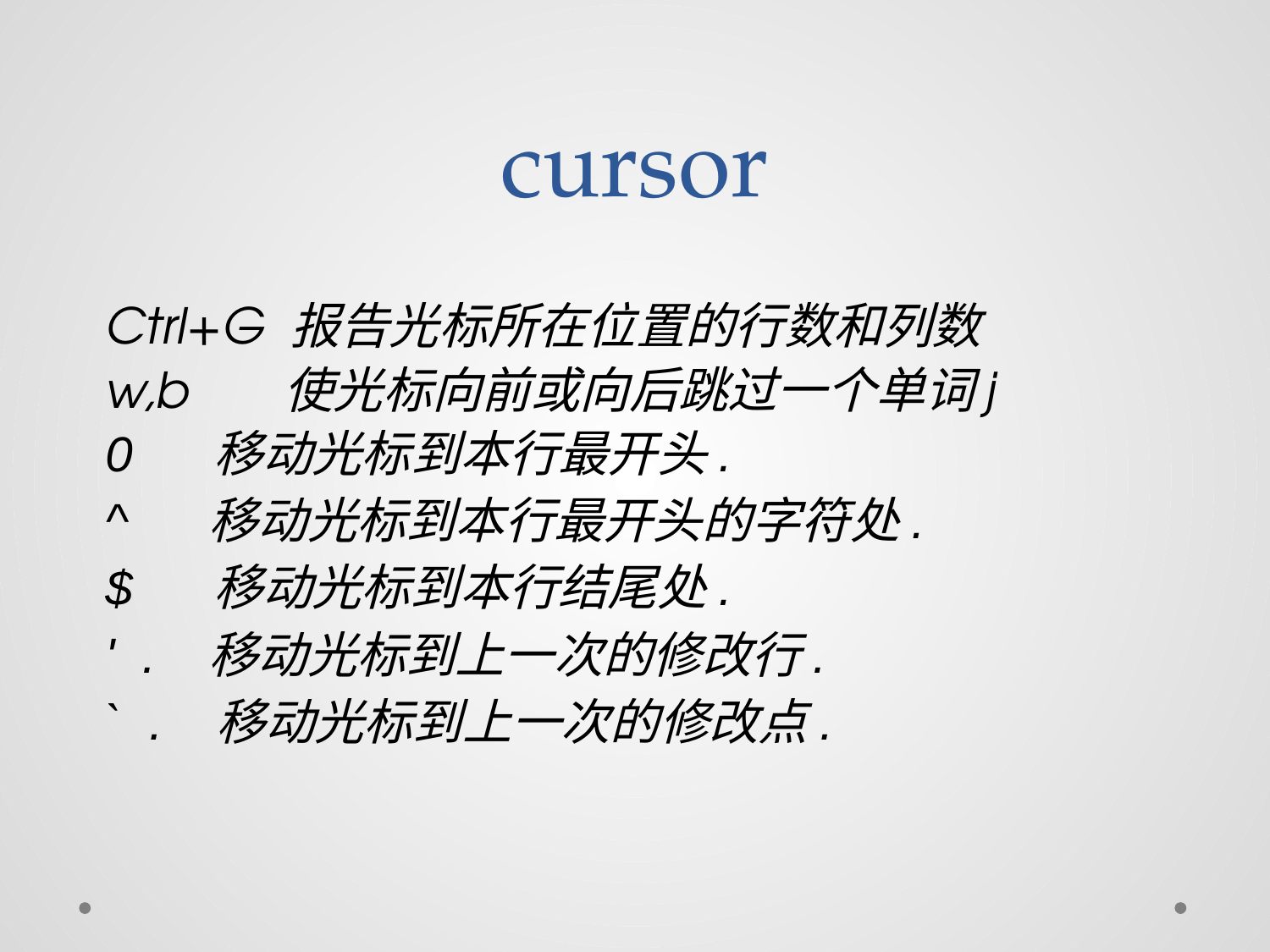

# cursor

Ctrl+G 报告光标所在位置的行数和列数
w,b      使光标向前或向后跳过一个单词j
0     移动光标到本行最开头.
^     移动光标到本行最开头的字符处.
$     移动光标到本行结尾处.
'  .   移动光标到上一次的修改行.
`  .   移动光标到上一次的修改点.